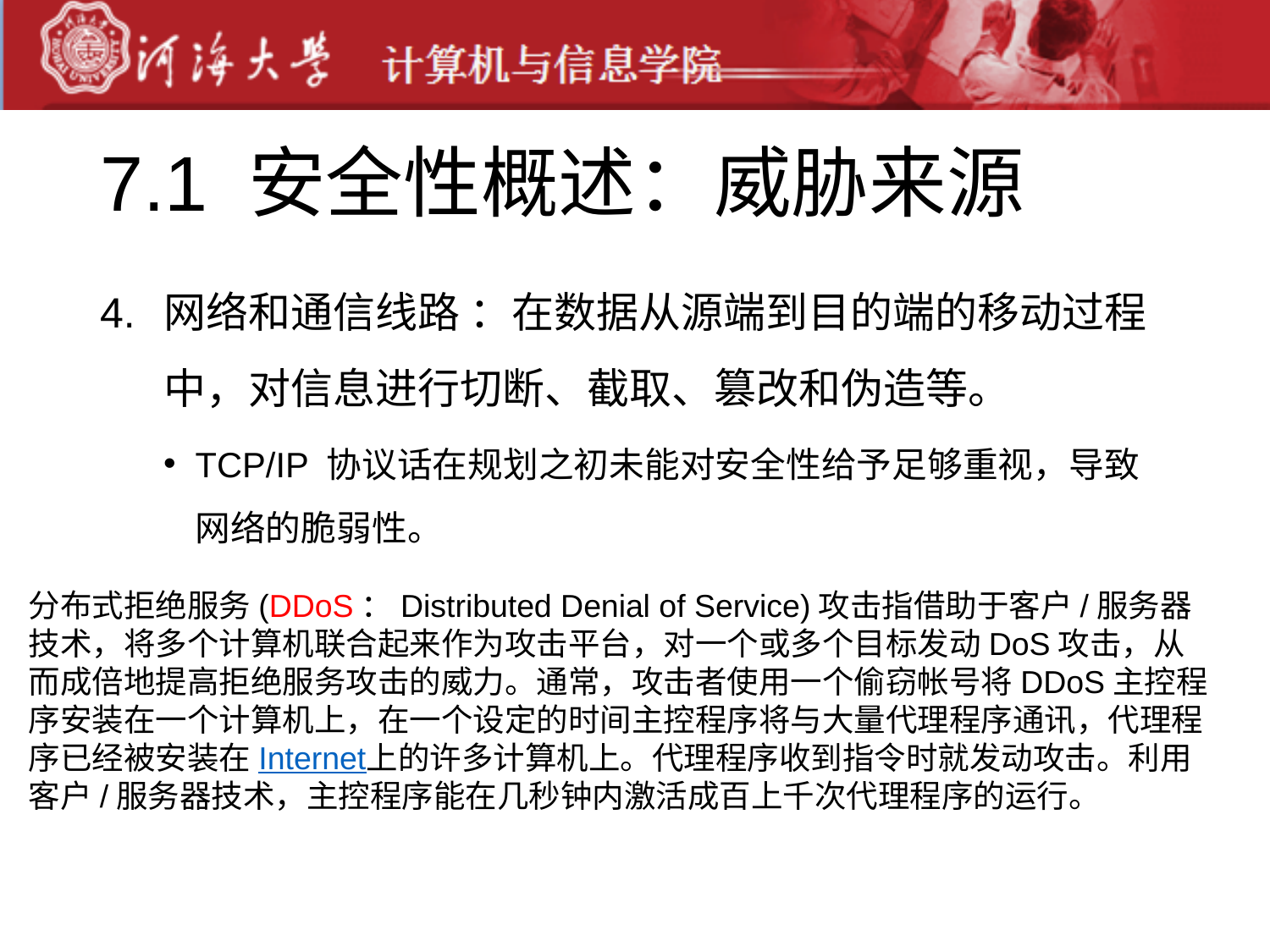

# 7.1 安全性概述：威胁来源
网络和通信线路 ：在数据从源端到目的端的移动过程中，对信息进行切断、截取、篡改和伪造等。
TCP/IP 协议话在规划之初未能对安全性给予足够重视，导致网络的脆弱性。

分布式拒绝服务(DDoS：Distributed Denial of Service)攻击指借助于客户/服务器技术，将多个计算机联合起来作为攻击平台，对一个或多个目标发动DoS攻击，从而成倍地提高拒绝服务攻击的威力。通常，攻击者使用一个偷窃帐号将DDoS主控程序安装在一个计算机上，在一个设定的时间主控程序将与大量代理程序通讯，代理程序已经被安装在Internet上的许多计算机上。代理程序收到指令时就发动攻击。利用客户/服务器技术，主控程序能在几秒钟内激活成百上千次代理程序的运行。